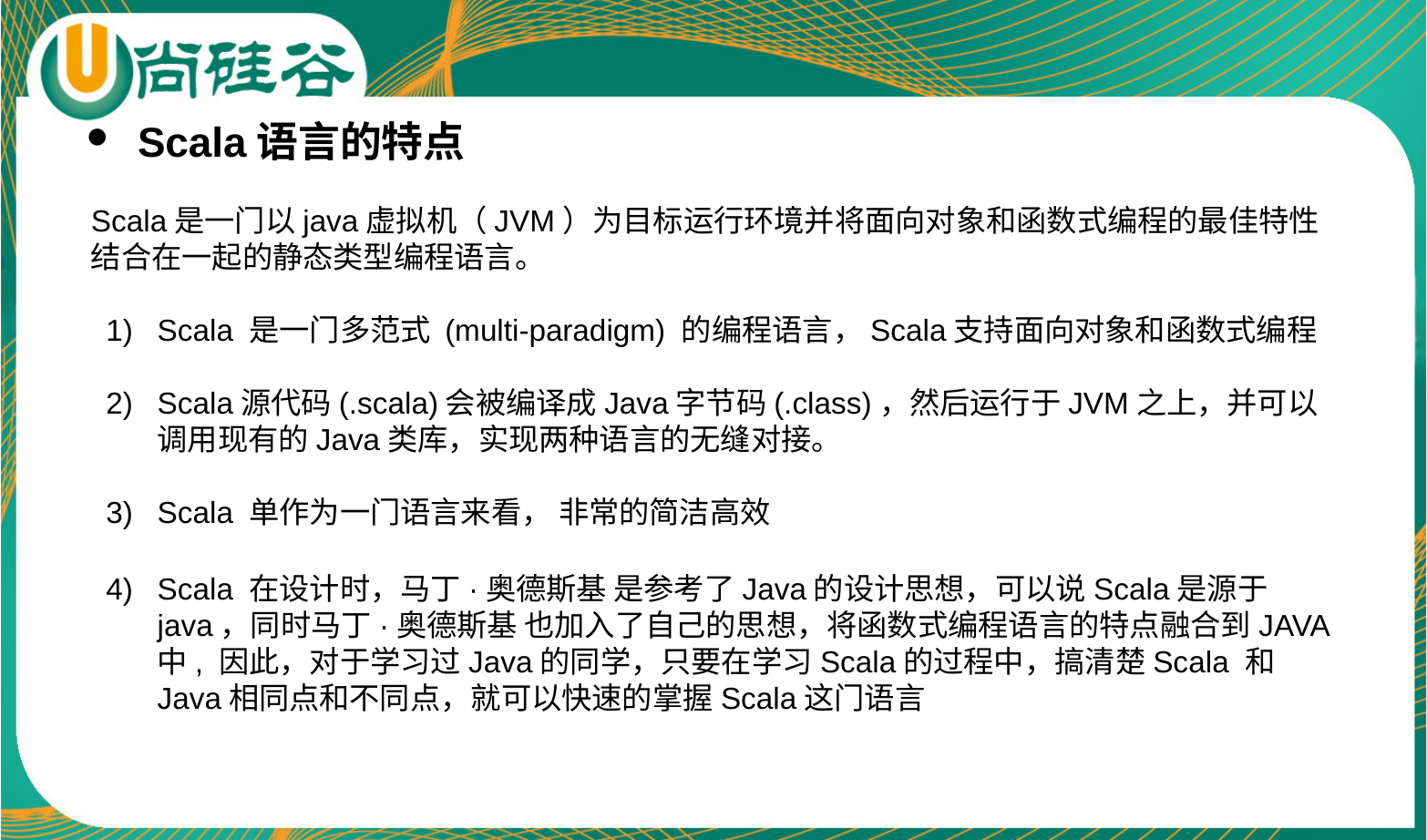

Scala语言的特点

	Scala是一门以java虚拟机（JVM）为目标运行环境并将面向对象和函数式编程的最佳特性结合在一起的静态类型编程语言。

Scala 是一门多范式 (multi-paradigm) 的编程语言，Scala支持面向对象和函数式编程

Scala源代码(.scala)会被编译成Java字节码(.class)，然后运行于JVM之上，并可以调用现有的Java类库，实现两种语言的无缝对接。

Scala 单作为一门语言来看， 非常的简洁高效

Scala 在设计时，马丁·奥德斯基 是参考了Java的设计思想，可以说Scala是源于java，同时马丁·奥德斯基 也加入了自己的思想，将函数式编程语言的特点融合到JAVA中, 因此，对于学习过Java的同学，只要在学习Scala的过程中，搞清楚Scala 和 Java相同点和不同点，就可以快速的掌握Scala这门语言